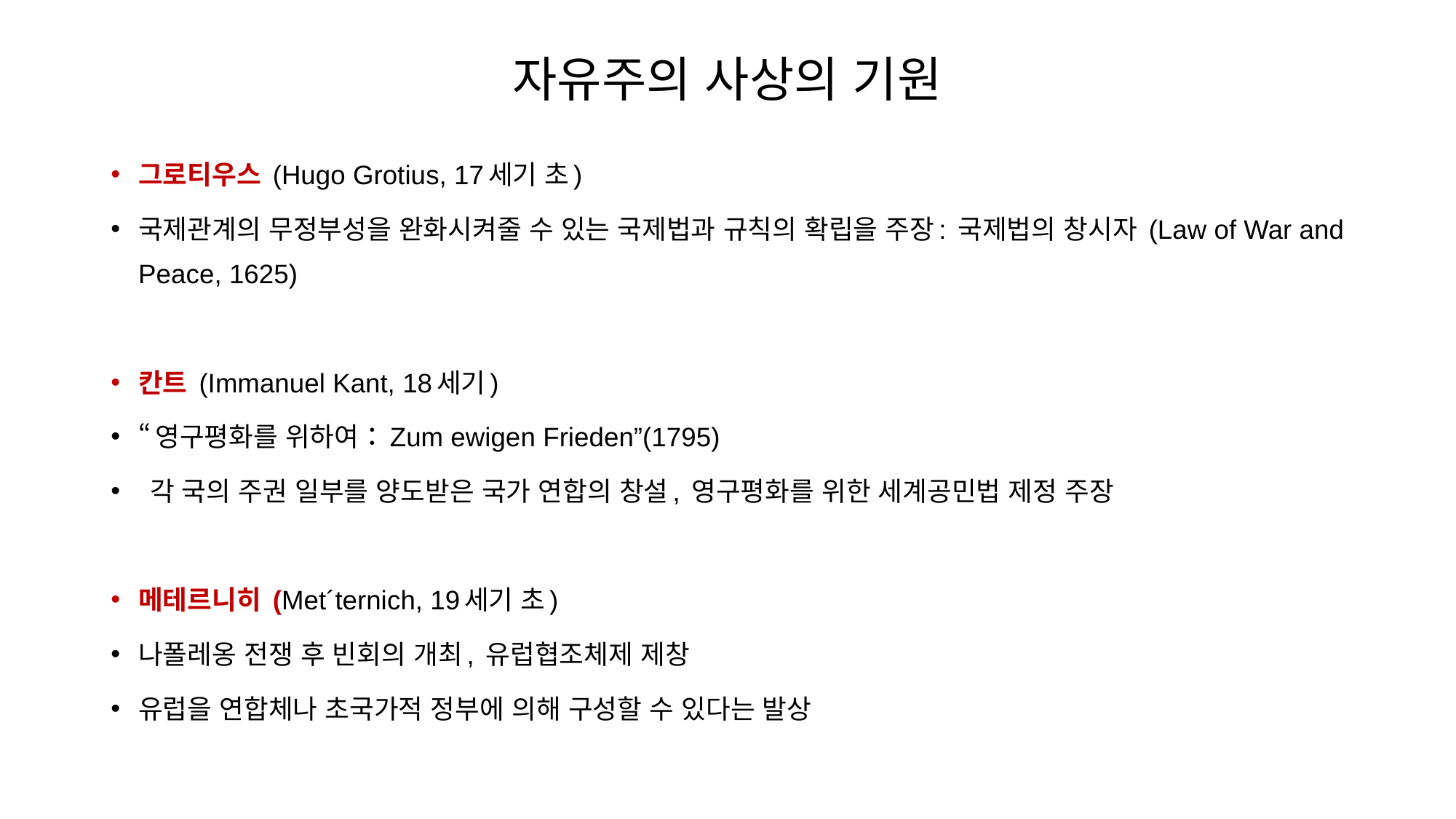

# 자유주의 사상의 기원
그로티우스 (Hugo Grotius, 17세기 초)
국제관계의 무정부성을 완화시켜줄 수 있는 국제법과 규칙의 확립을 주장: 국제법의 창시자 (Law of War and Peace, 1625)

칸트 (Immanuel Kant, 18세기)
“영구평화를 위하여：Zum ewigen Frieden”(1795)
 각 국의 주권 일부를 양도받은 국가 연합의 창설, 영구평화를 위한 세계공민법 제정 주장

메테르니히 (Met´ternich, 19세기 초)
나폴레옹 전쟁 후 빈회의 개최, 유럽협조체제 제창
유럽을 연합체나 초국가적 정부에 의해 구성할 수 있다는 발상